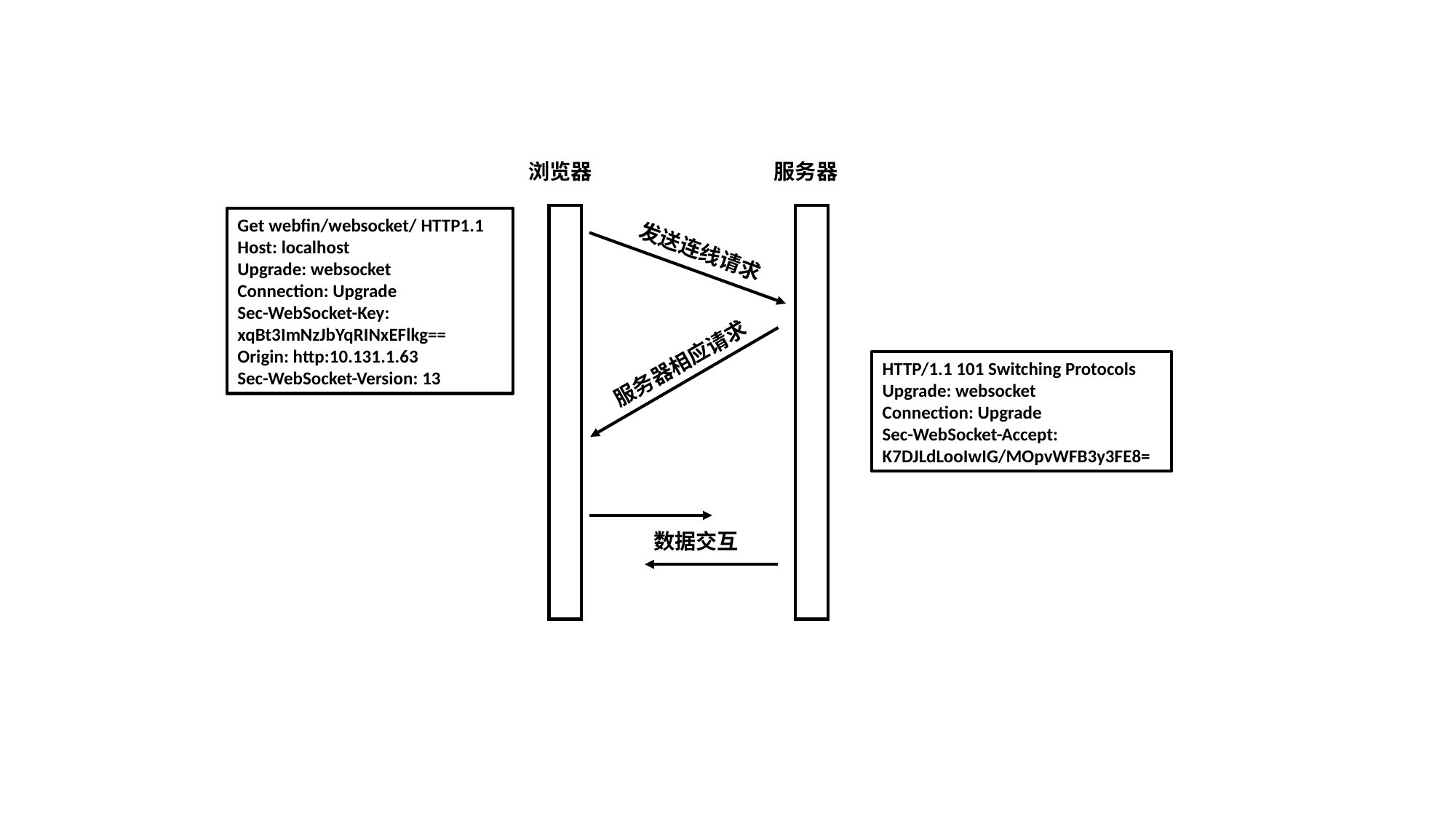

浏览器
服务器

Get webfin/websocket/ HTTP1.1
Host: localhost
Upgrade: websocket
Connection: Upgrade
Sec-WebSocket-Key: xqBt3ImNzJbYqRINxEFlkg==
Origin: http:10.131.1.63
Sec-WebSocket-Version: 13
发送连线请求
服务器相应请求
HTTP/1.1 101 Switching Protocols
Upgrade: websocket
Connection: Upgrade
Sec-WebSocket-Accept: K7DJLdLooIwIG/MOpvWFB3y3FE8=
数据交互